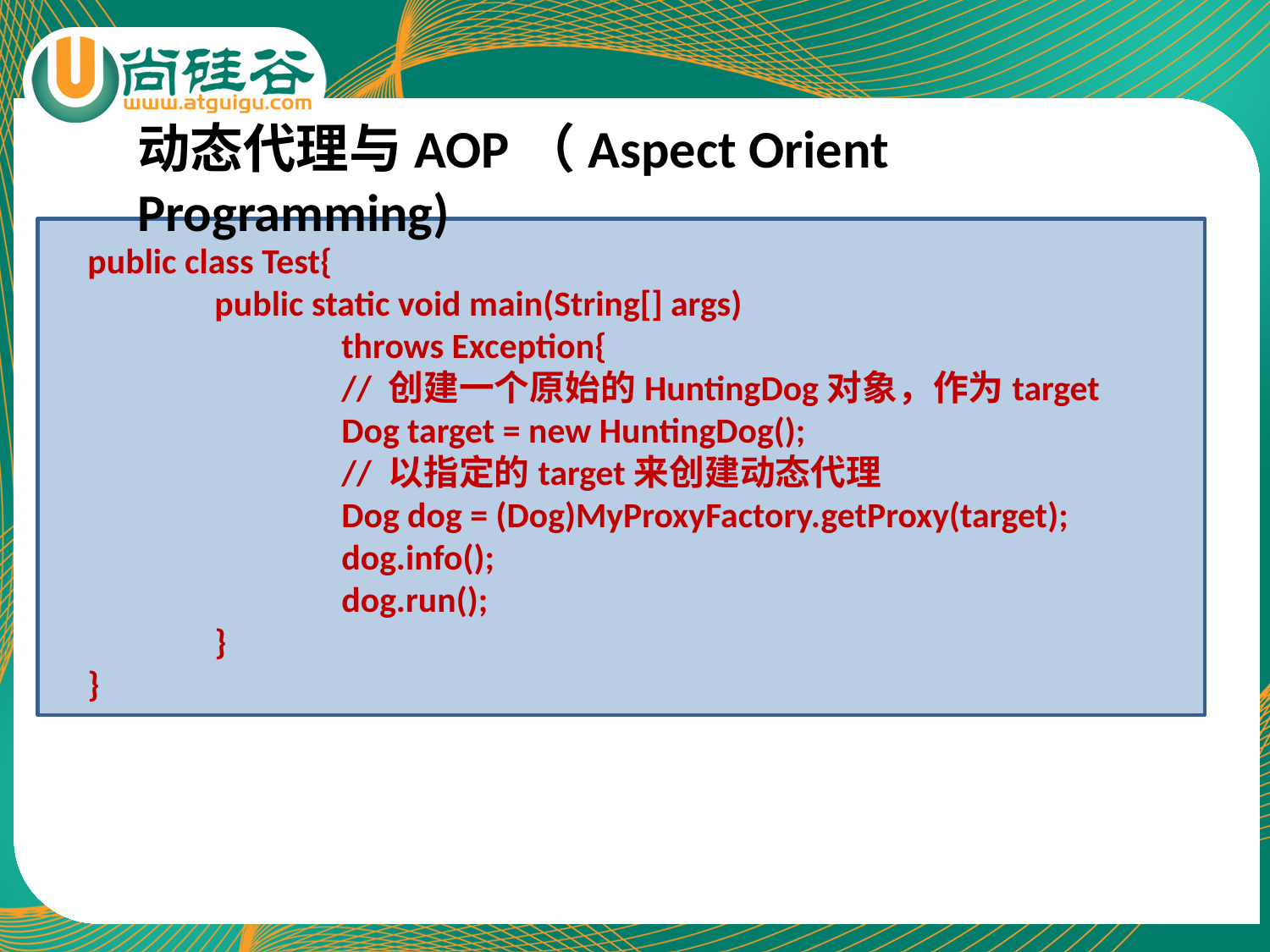

动态代理与AOP（Aspect Orient Programming)

public class Test{
	public static void main(String[] args)
		throws Exception{
		// 创建一个原始的HuntingDog对象，作为target
		Dog target = new HuntingDog();
		// 以指定的target来创建动态代理
		Dog dog = (Dog)MyProxyFactory.getProxy(target);
		dog.info();
		dog.run();
	}
}